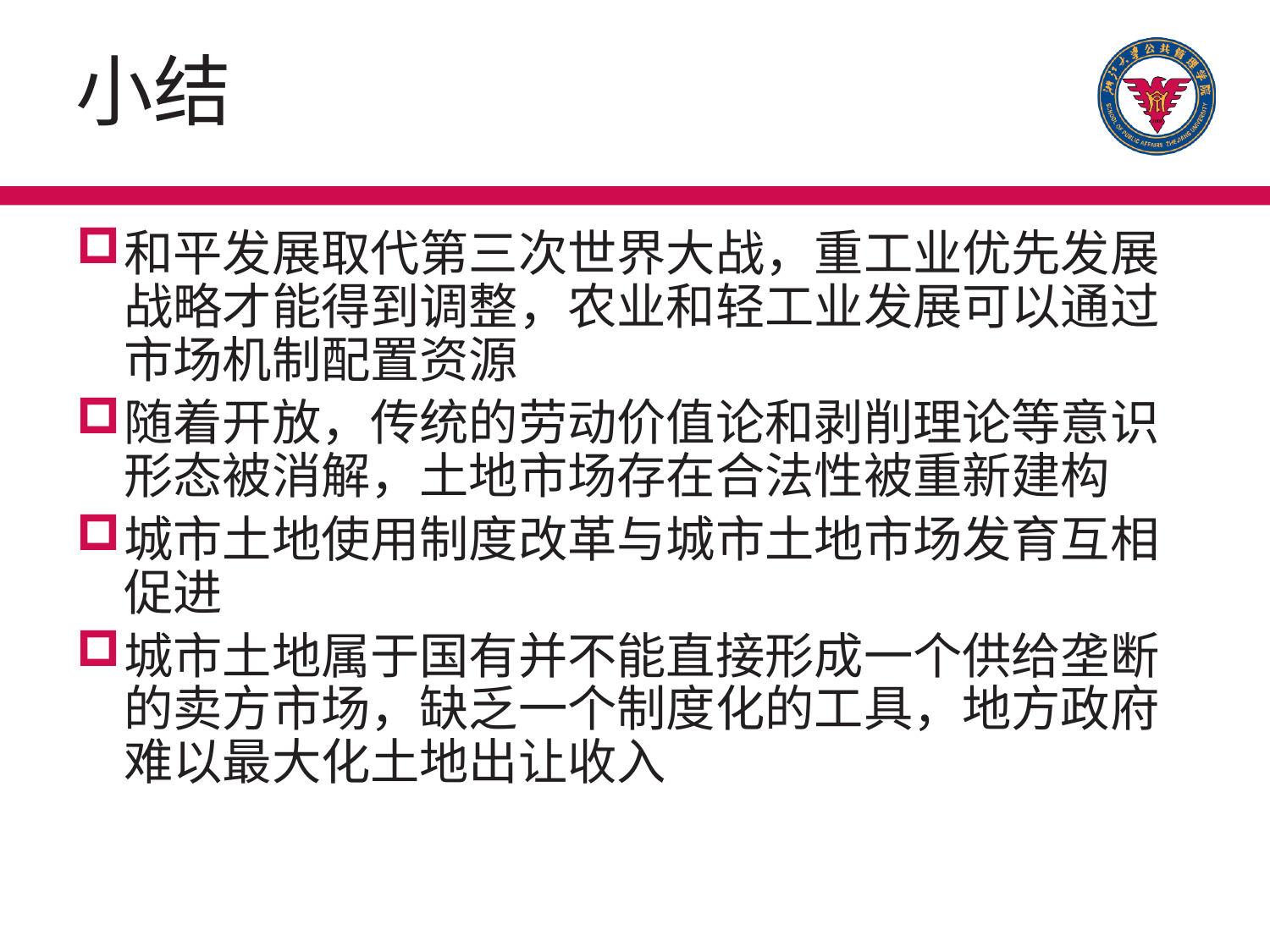

# 小结
和平发展取代第三次世界大战，重工业优先发展战略才能得到调整，农业和轻工业发展可以通过市场机制配置资源
随着开放，传统的劳动价值论和剥削理论等意识形态被消解，土地市场存在合法性被重新建构
城市土地使用制度改革与城市土地市场发育互相促进
城市土地属于国有并不能直接形成一个供给垄断的卖方市场，缺乏一个制度化的工具，地方政府难以最大化土地出让收入